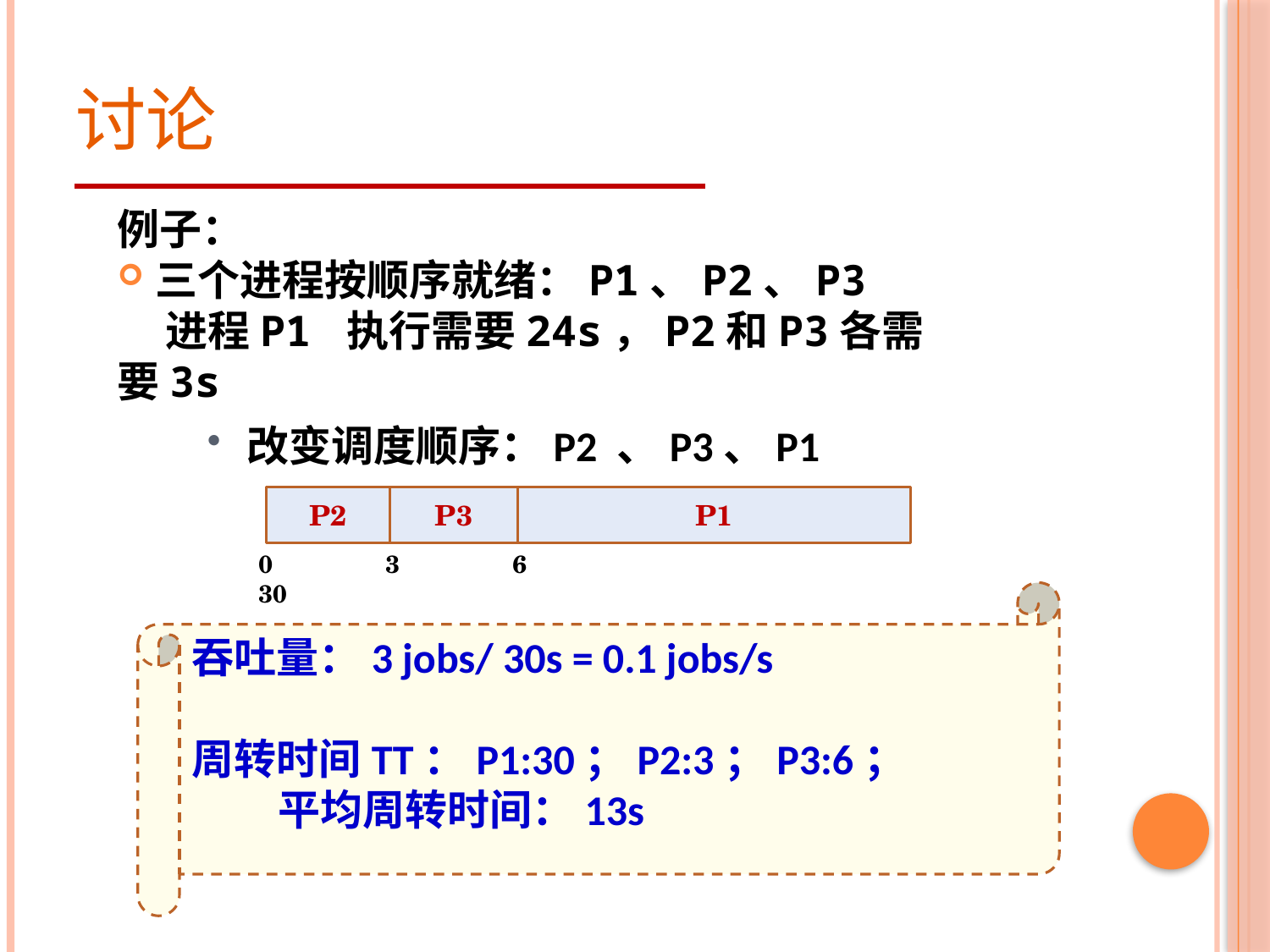

# 讨论
例子：
三个进程按顺序就绪：P1、P2、P3
    进程P1 执行需要24s，P2和P3各需要3s
改变调度顺序：P2 、P3、P1

P3
P2
P1
0	3	6                                                     30
吞吐量：3 jobs/ 30s = 0.1 jobs/s

周转时间TT：P1:30；P2:3；P3:6；
        平均周转时间：13s